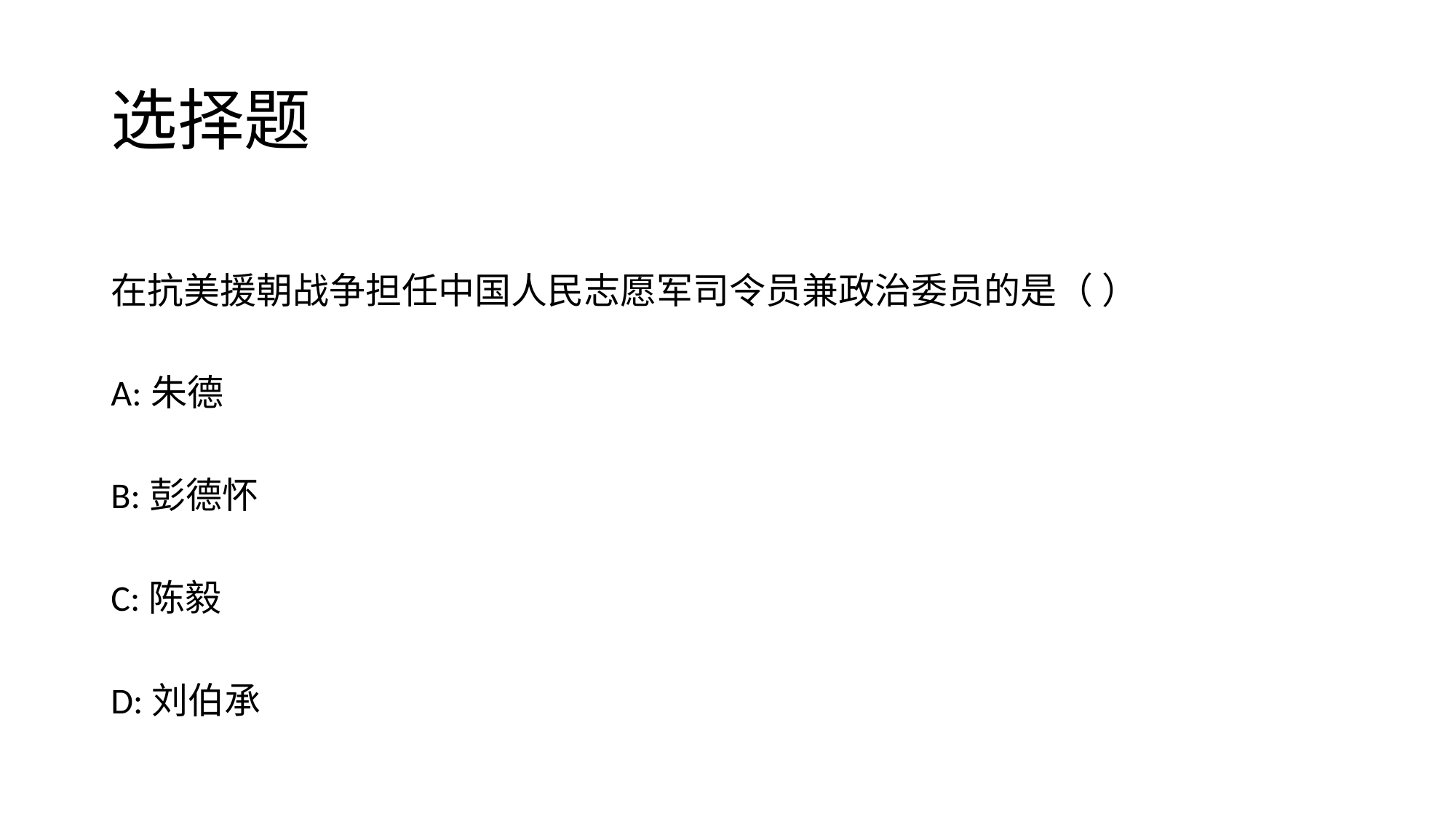

# 选择题
在抗美援朝战争担任中国人民志愿军司令员兼政治委员的是（ ）
A:朱德
B:彭德怀
C:陈毅
D:刘伯承